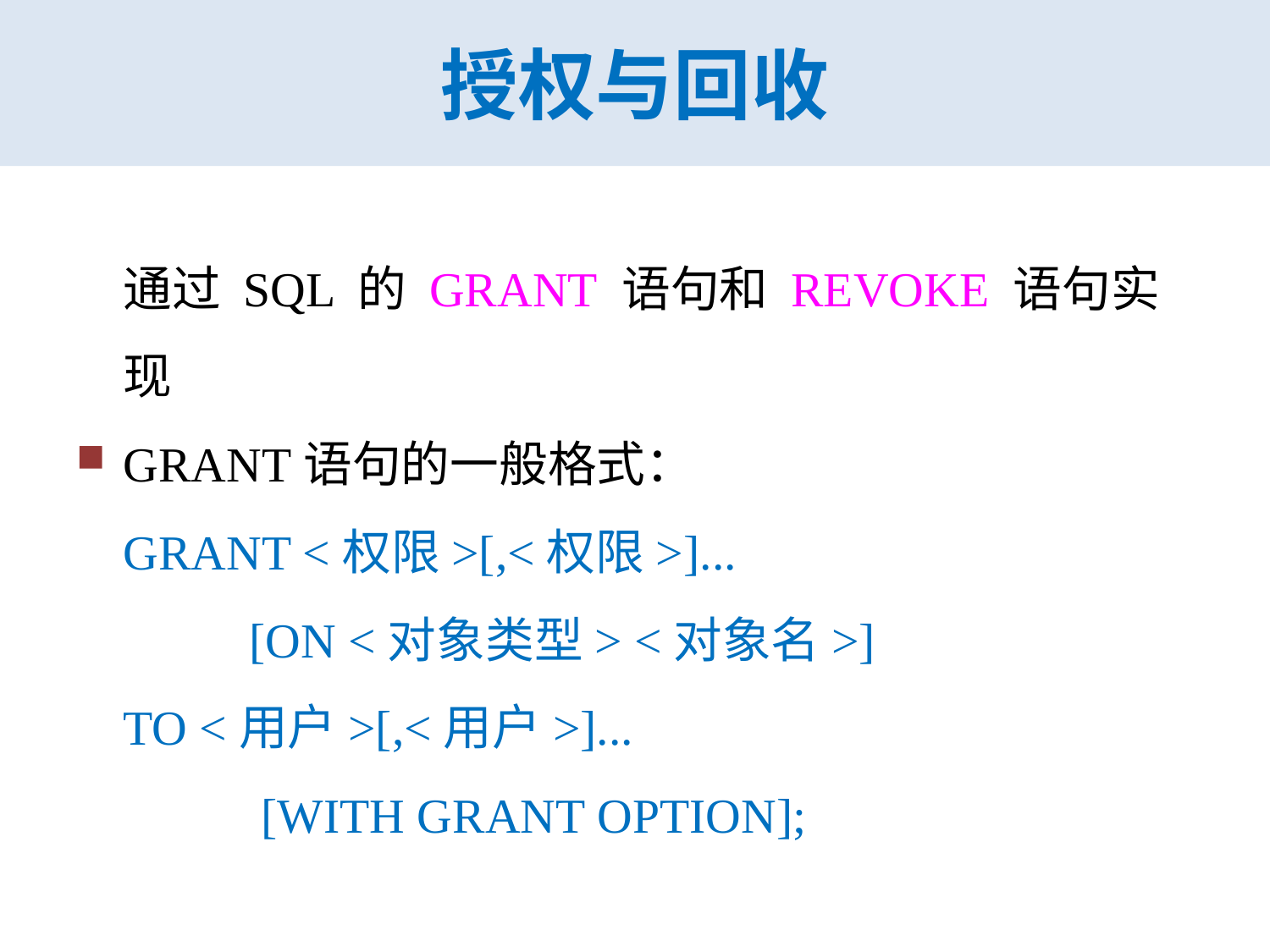

# 授权与回收
	通过 SQL 的 GRANT 语句和 REVOKE 语句实现
GRANT语句的一般格式：
		GRANT <权限>[,<权限>]...
          	[ON <对象类型> <对象名>]
		TO <用户>[,<用户>]...
         	 [WITH GRANT OPTION];